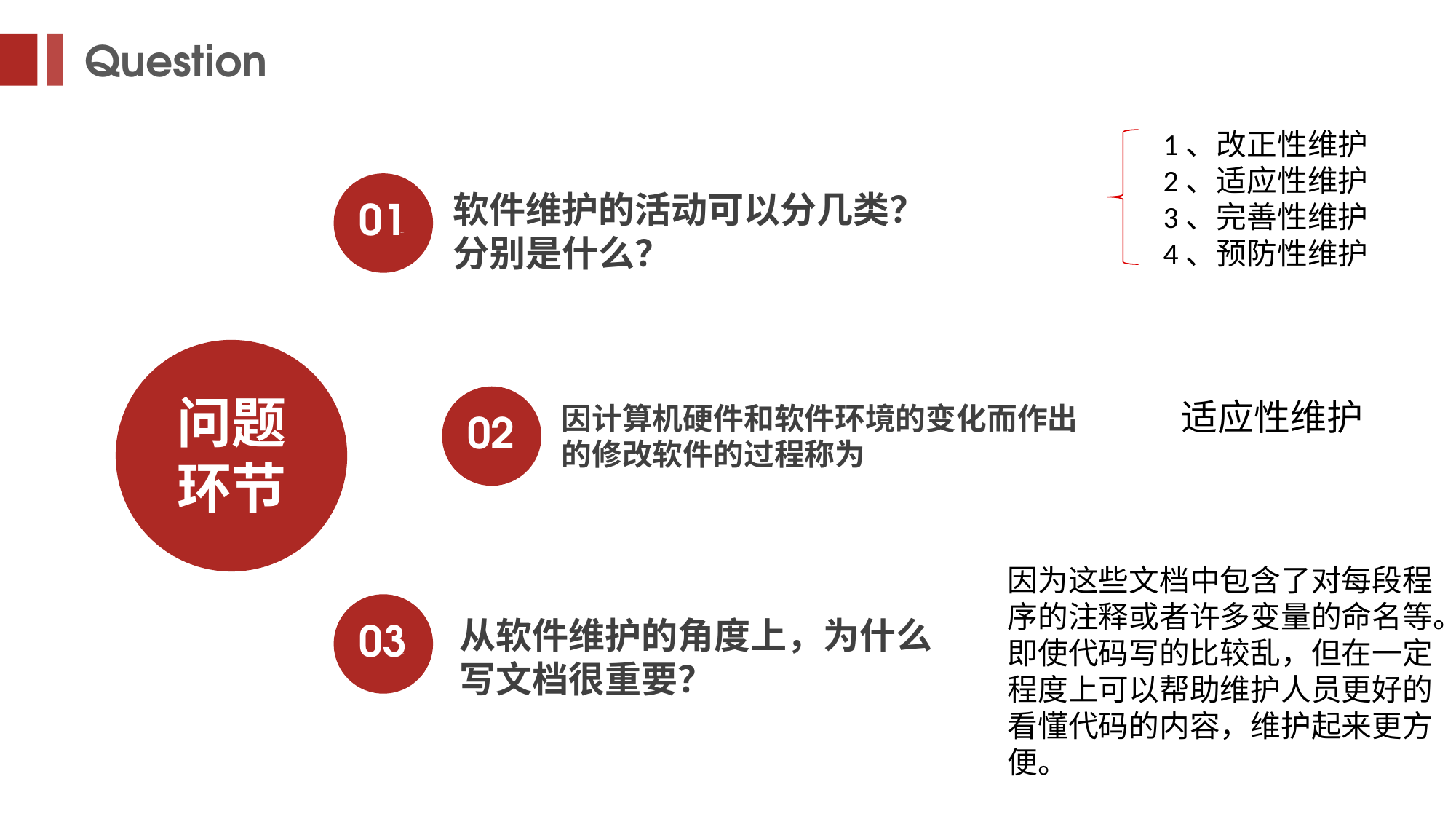

Question

1、改正性维护
2、适应性维护
3、完善性维护
4、预防性维护

01

软件维护的活动可以分几类？分别是什么？

问题环节
02

适应性维护
因计算机硬件和软件环境的变化而作出的修改软件的过程称为
因为这些文档中包含了对每段程序的注释或者许多变量的命名等。即使代码写的比较乱，但在一定程度上可以帮助维护人员更好的看懂代码的内容，维护起来更方便。
03

从软件维护的角度上，为什么写文档很重要？